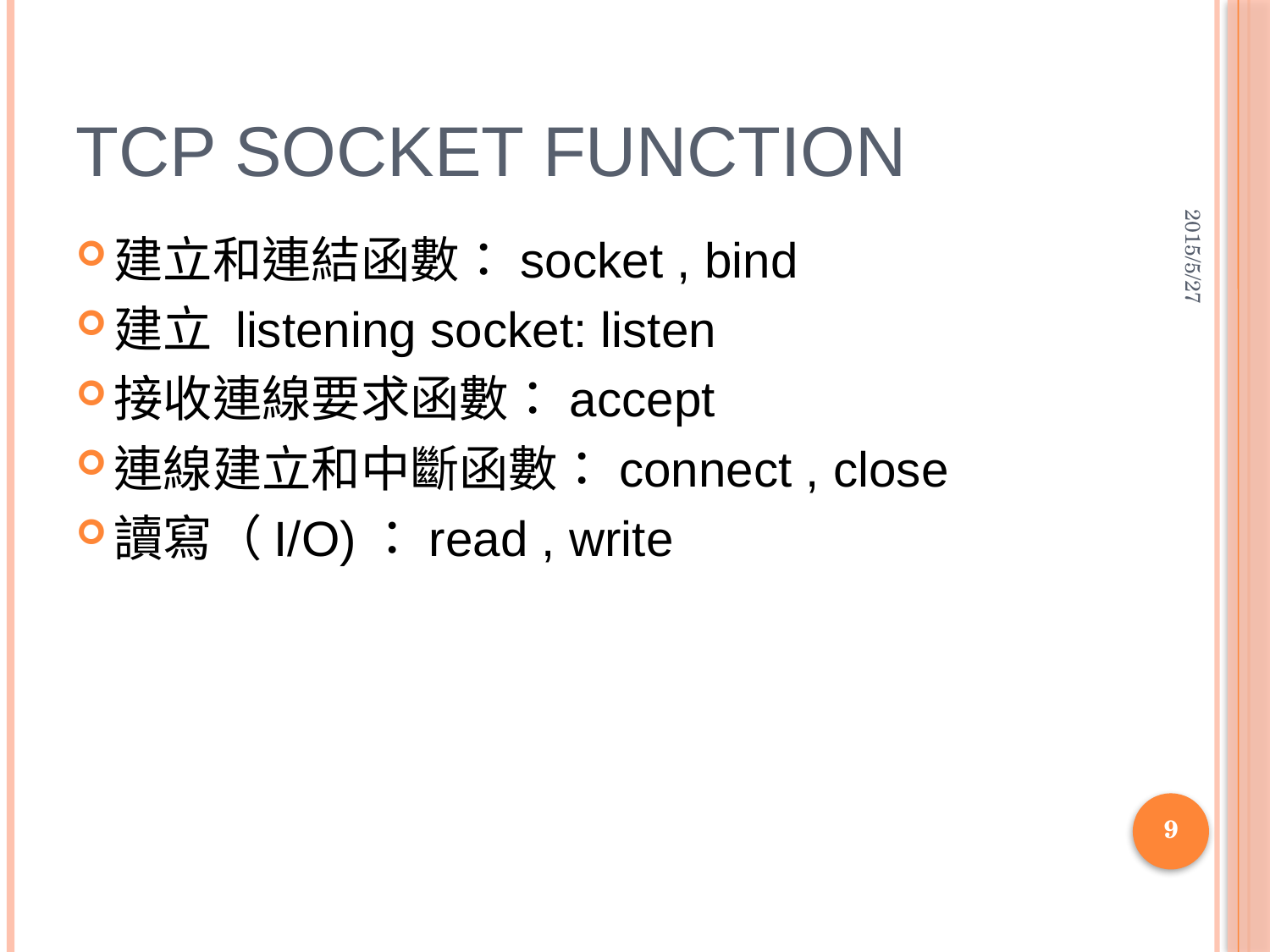

# TCP socket function
2015/5/27
建立和連結函數：socket , bind
建立 listening socket: listen
接收連線要求函數：accept
連線建立和中斷函數：connect , close
讀寫（I/O)：read , write

9